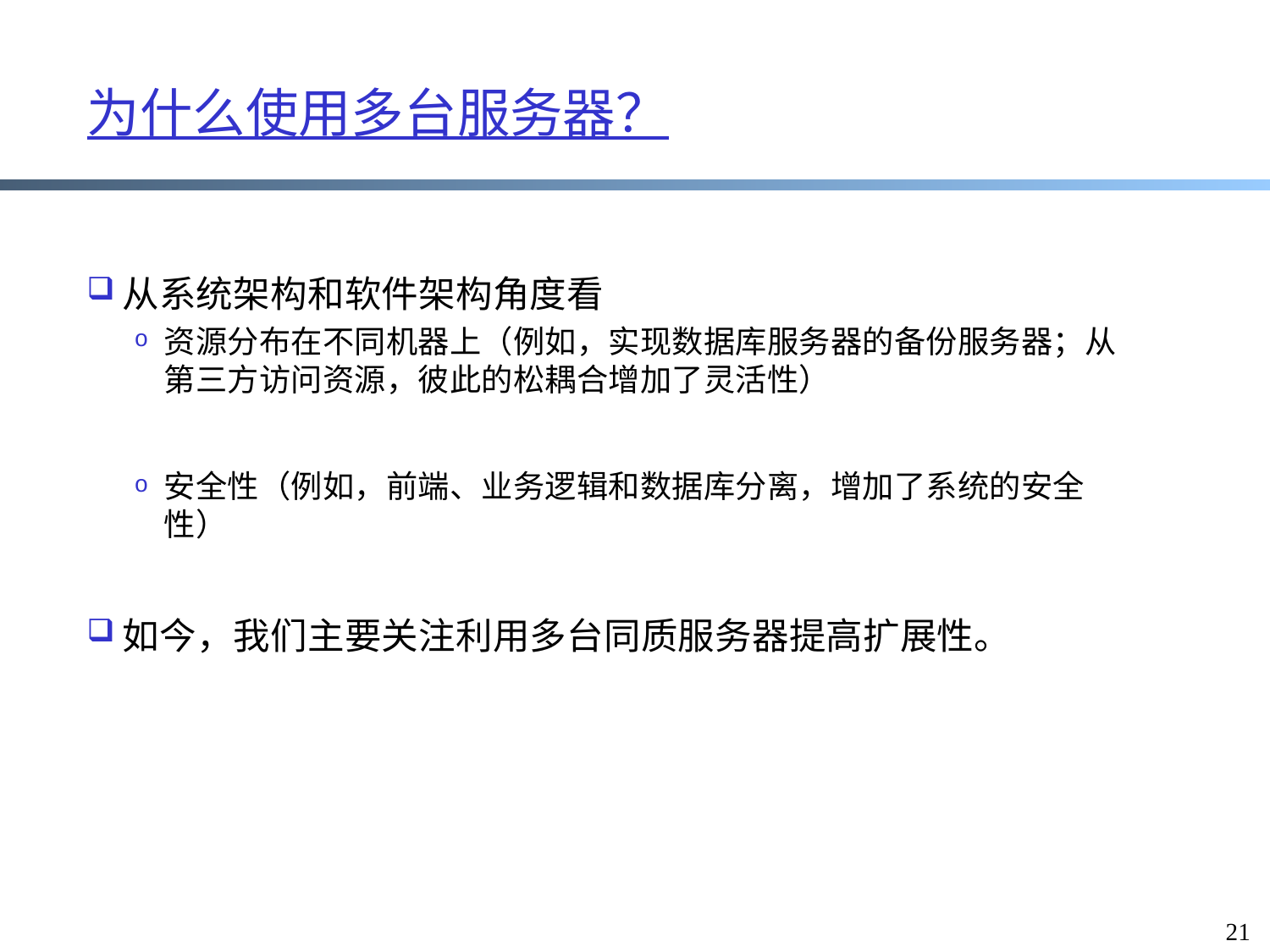

# 为什么使用多台服务器？
从系统架构和软件架构角度看
资源分布在不同机器上（例如，实现数据库服务器的备份服务器；从第三方访问资源，彼此的松耦合增加了灵活性）

安全性（例如，前端、业务逻辑和数据库分离，增加了系统的安全性）

如今，我们主要关注利用多台同质服务器提高扩展性。
21